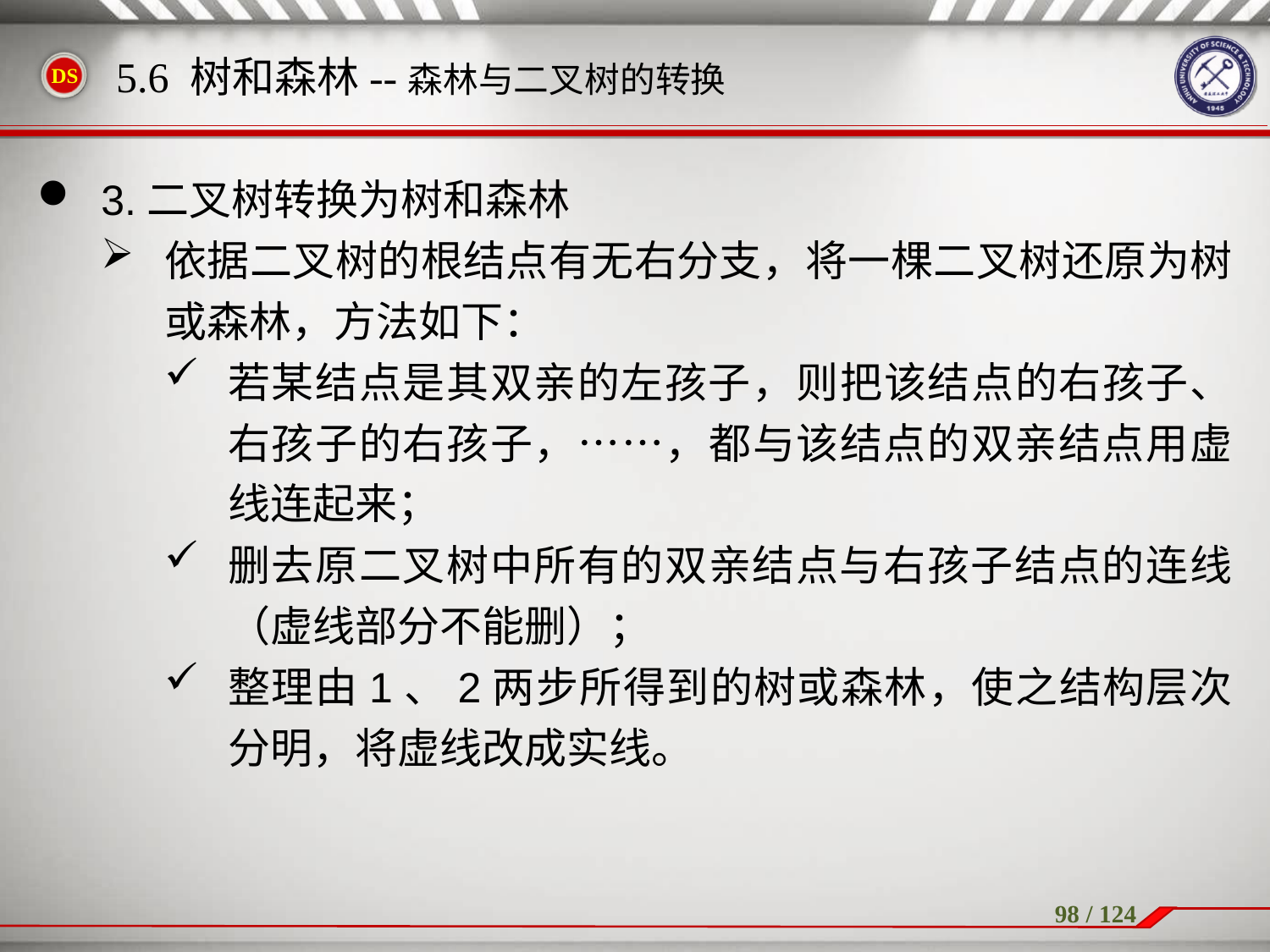

3.二叉树转换为树和森林
依据二叉树的根结点有无右分支，将一棵二叉树还原为树或森林，方法如下：
若某结点是其双亲的左孩子，则把该结点的右孩子、右孩子的右孩子，……，都与该结点的双亲结点用虚线连起来；
删去原二叉树中所有的双亲结点与右孩子结点的连线（虚线部分不能删）；
整理由1、2两步所得到的树或森林，使之结构层次分明，将虚线改成实线。
5.6 树和森林--森林与二叉树的转换